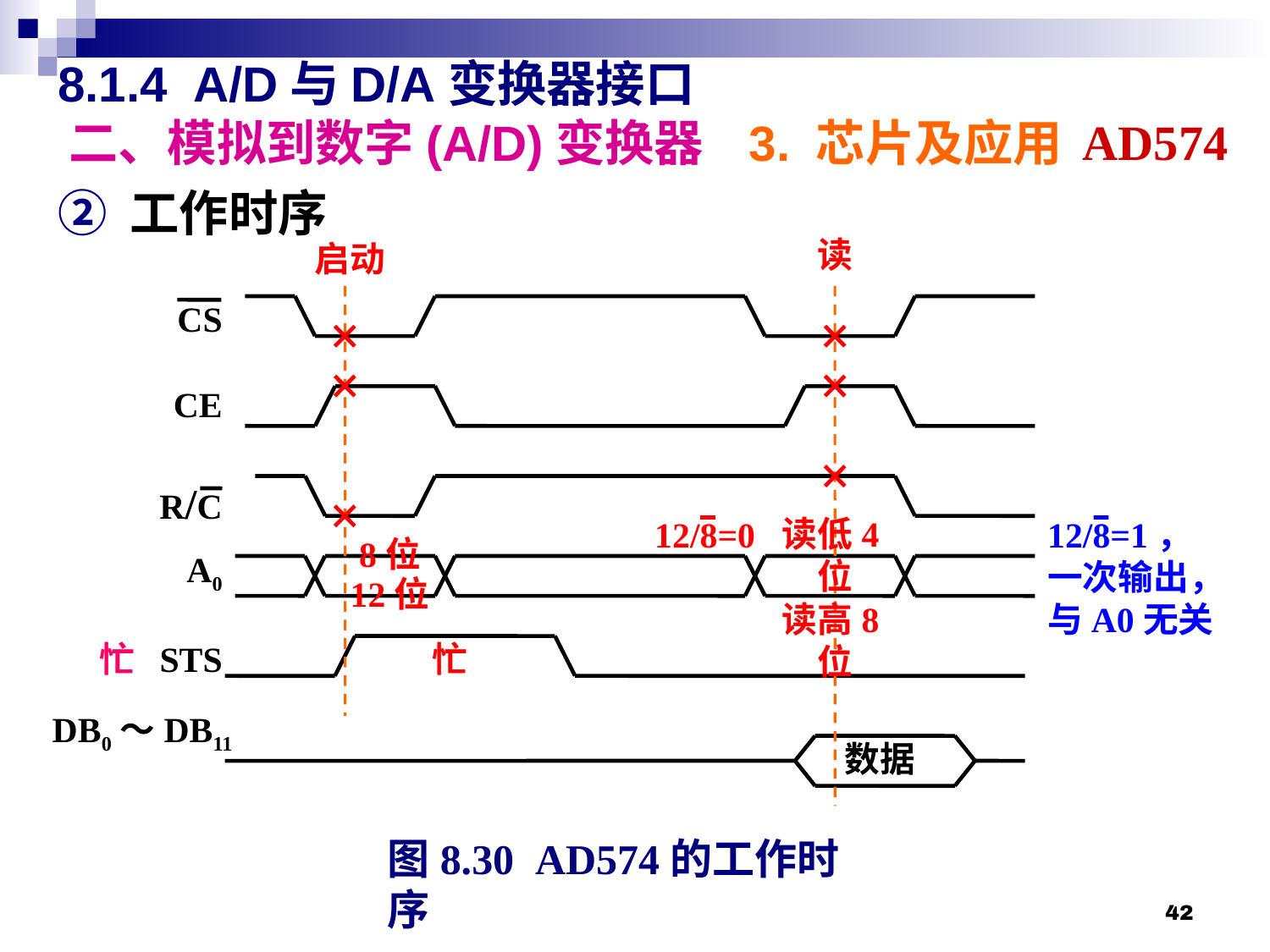

# 8.1.4  A/D与D/A变换器接口 二、模拟到数字(A/D)变换器   3. 芯片及应用
AD574
② 工作时序
读
启动

CS

CE

R/C

12/8=0
读低4位
12/8=1，
一次输出，与A0无关

8位
A0

12位
读高8位

忙  STS
忙

DB0～DB11
数据

图8.30  AD574的工作时序
42